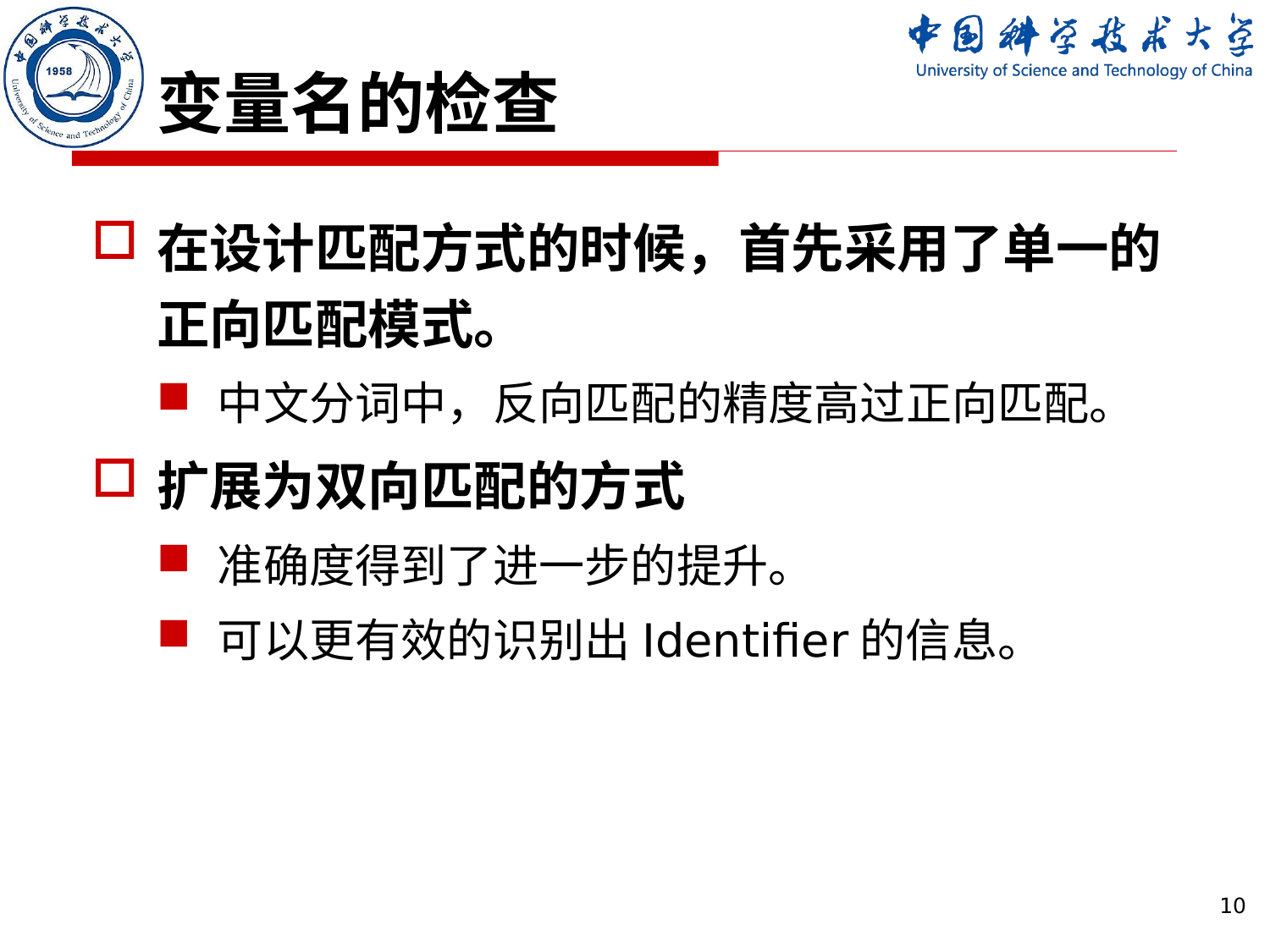

# 变量名的检查
在设计匹配方式的时候，首先采用了单一的正向匹配模式。
中文分词中，反向匹配的精度高过正向匹配。
扩展为双向匹配的方式
准确度得到了进一步的提升。
可以更有效的识别出Identifier的信息。

10